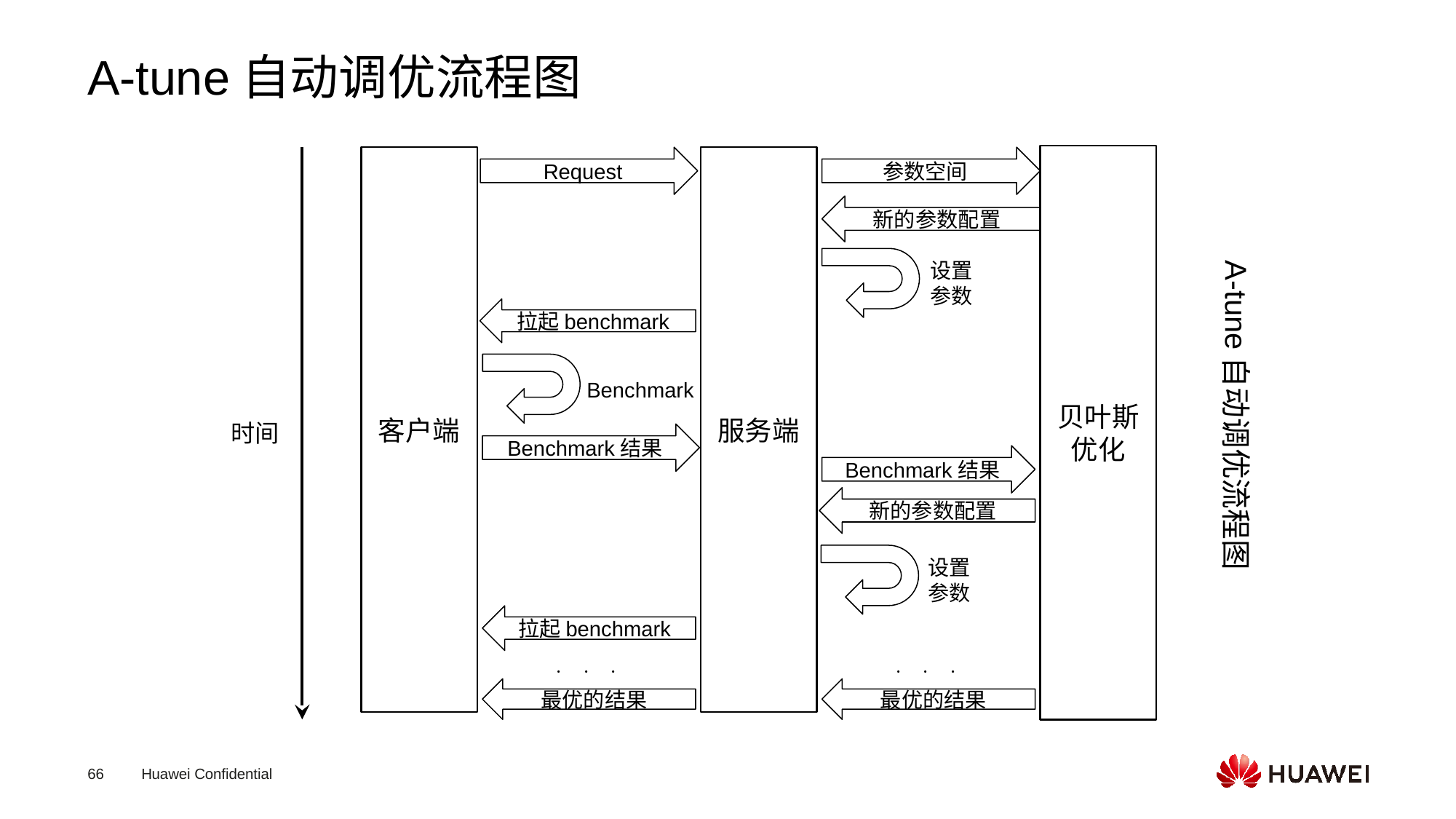

# A-tune自动调优流程图
贝叶斯优化
Request
客户端
服务端
参数空间
新的参数配置

设置参数
A-tune自动调优流程图
拉起benchmark

Benchmark
时间
Benchmark结果
Benchmark结果
新的参数配置

设置参数
拉起benchmark
﹒ ﹒ ﹒
﹒ ﹒ ﹒
最优的结果
最优的结果